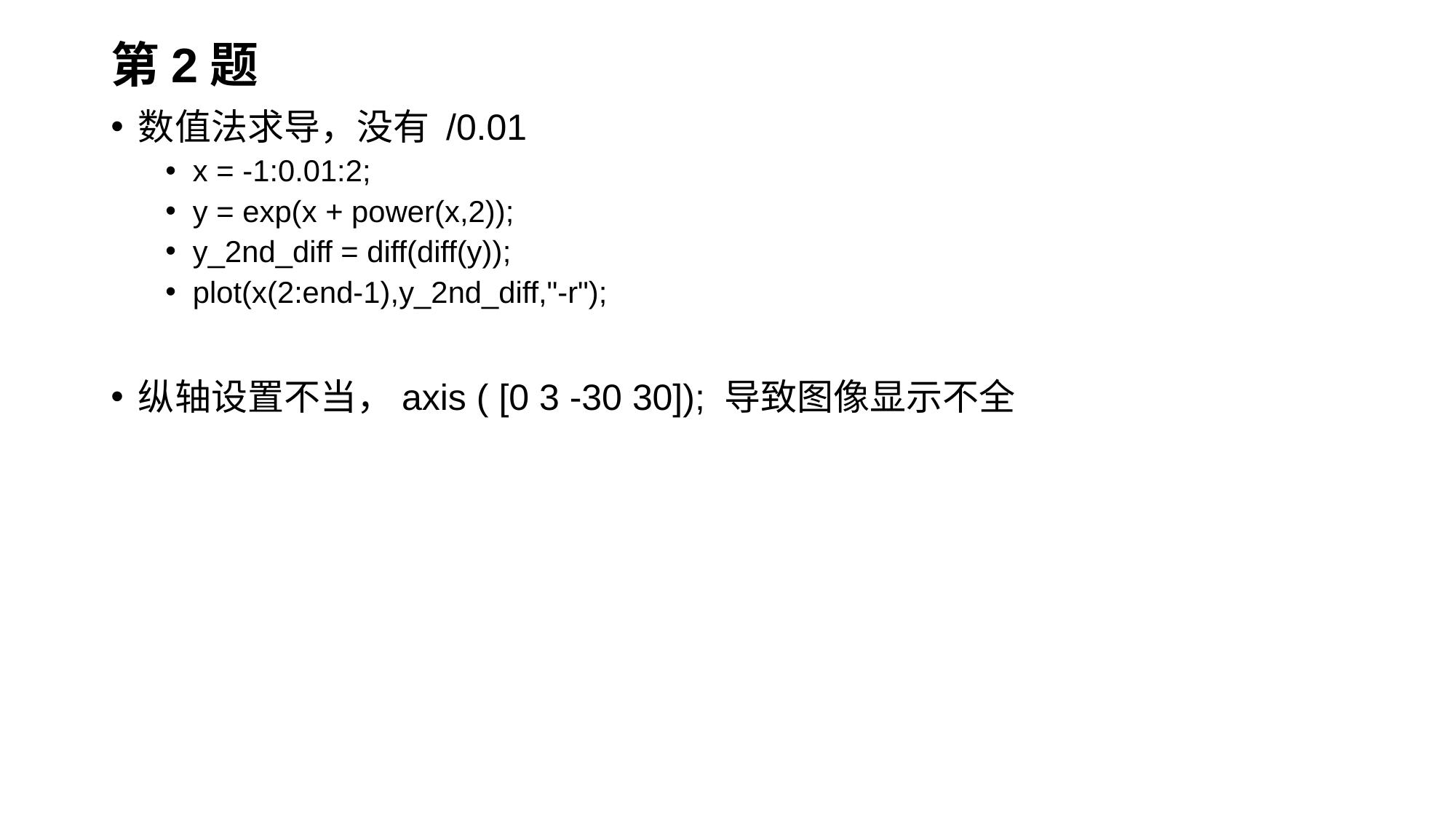

第2题
数值法求导，没有 /0.01
x = -1:0.01:2;
y = exp(x + power(x,2));
y_2nd_diff = diff(diff(y));
plot(x(2:end-1),y_2nd_diff,"-r");

纵轴设置不当，axis ( [0 3 -30 30]); 导致图像显示不全